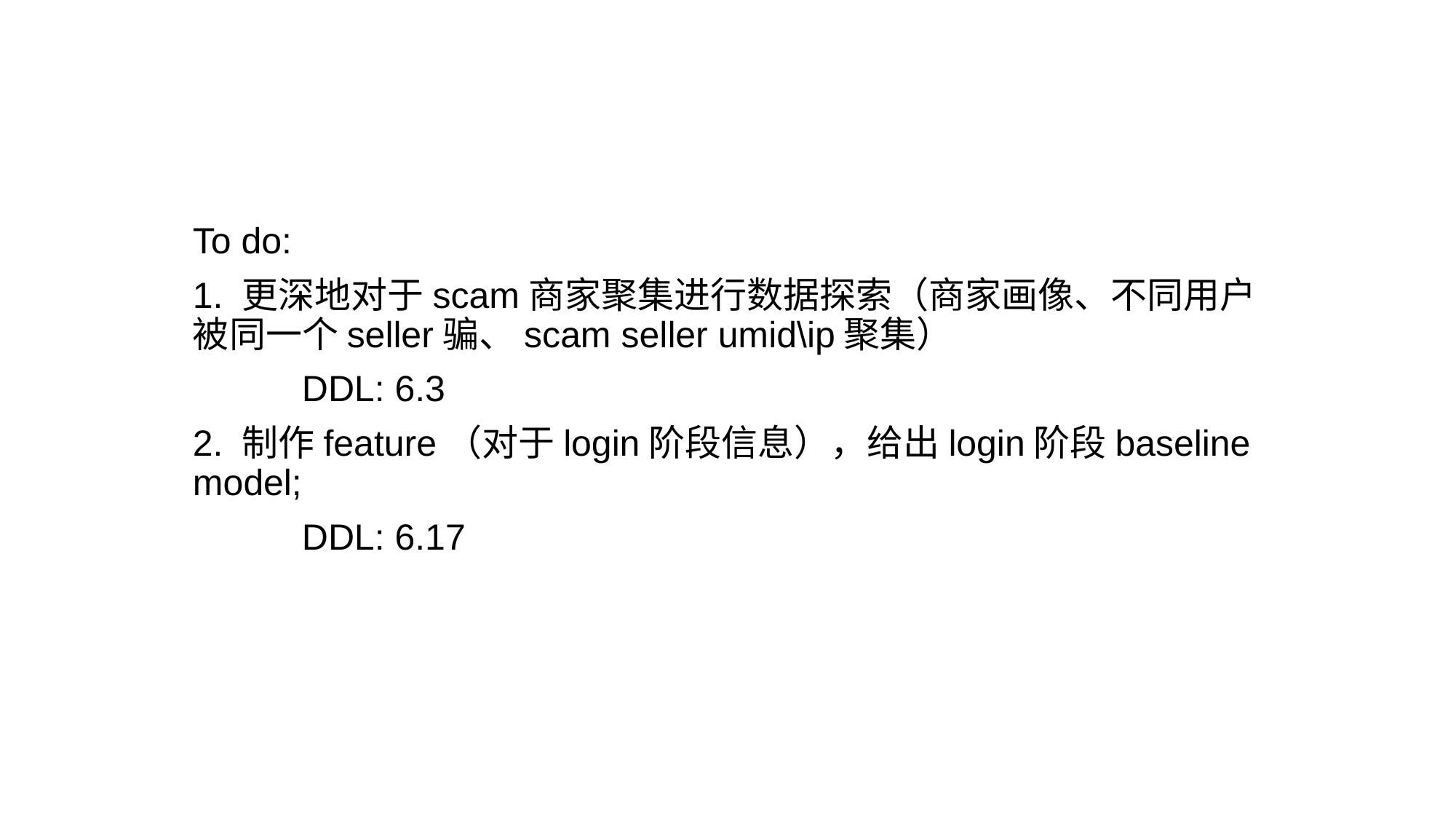

To do:
1. 更深地对于scam商家聚集进行数据探索（商家画像、不同用户被同一个seller骗、scam seller umid\ip聚集）
	DDL: 6.3
2. 制作feature（对于login阶段信息），给出login阶段baseline model;
	DDL: 6.17